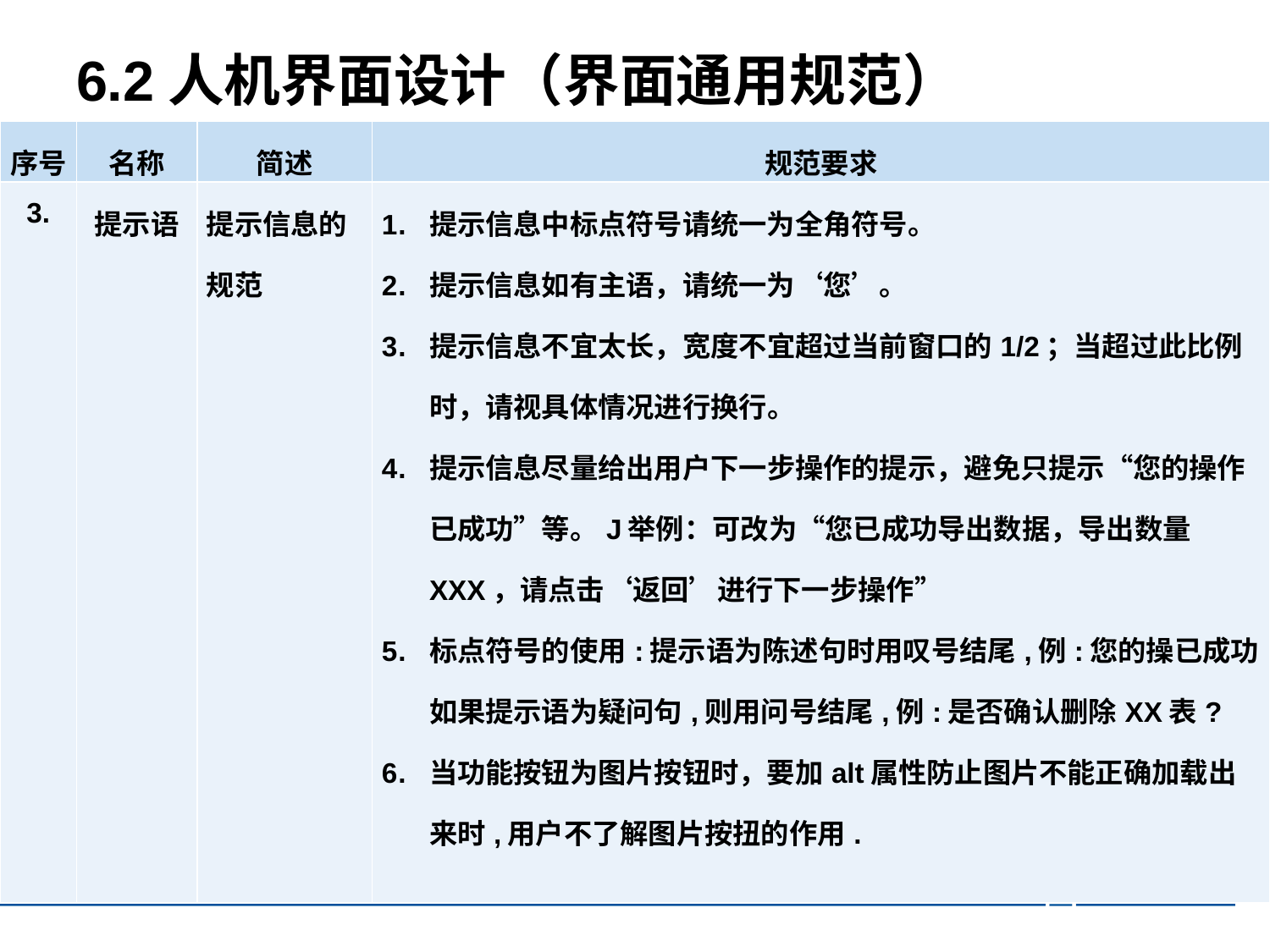

# 6.2人机界面设计（界面通用规范）
| 序号 | 名称 | 简述 | 规范要求 |
| --- | --- | --- | --- |
| 3. | 提示语 | 提示信息的规范 | 提示信息中标点符号请统一为全角符号。 提示信息如有主语，请统一为‘您’。 提示信息不宜太长，宽度不宜超过当前窗口的1/2；当超过此比例时，请视具体情况进行换行。 提示信息尽量给出用户下一步操作的提示，避免只提示“您的操作已成功”等。J举例：可改为“您已成功导出数据，导出数量XXX，请点击‘返回’进行下一步操作” 标点符号的使用:提示语为陈述句时用叹号结尾,例:您的操已成功!如果提示语为疑问句,则用问号结尾,例:是否确认删除XX表? 当功能按钮为图片按钮时，要加alt属性防止图片不能正确加载出来时,用户不了解图片按扭的作用. |